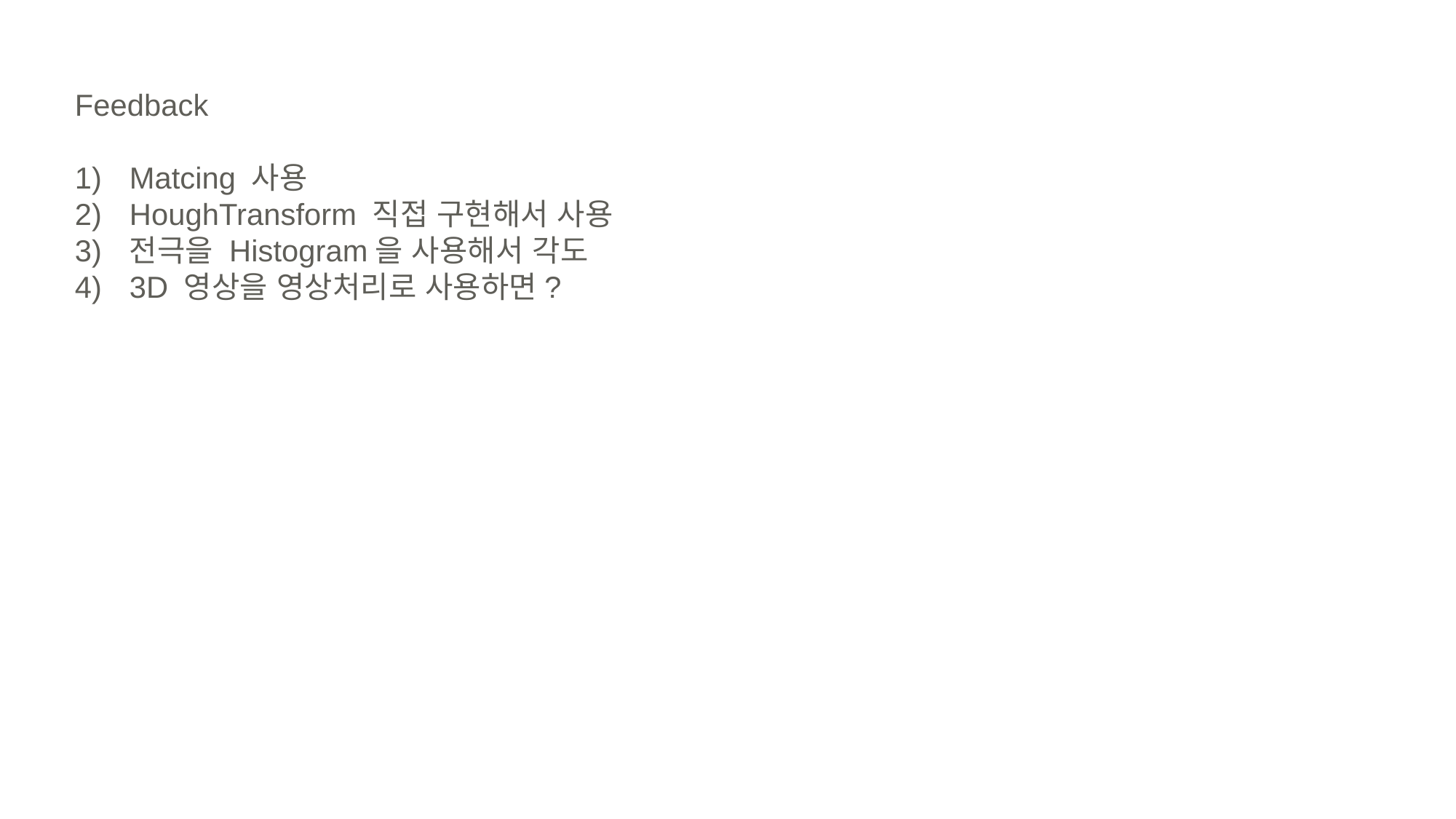

Feedback

Matcing 사용
HoughTransform 직접 구현해서 사용
전극을 Histogram을 사용해서 각도
3D 영상을 영상처리로 사용하면?